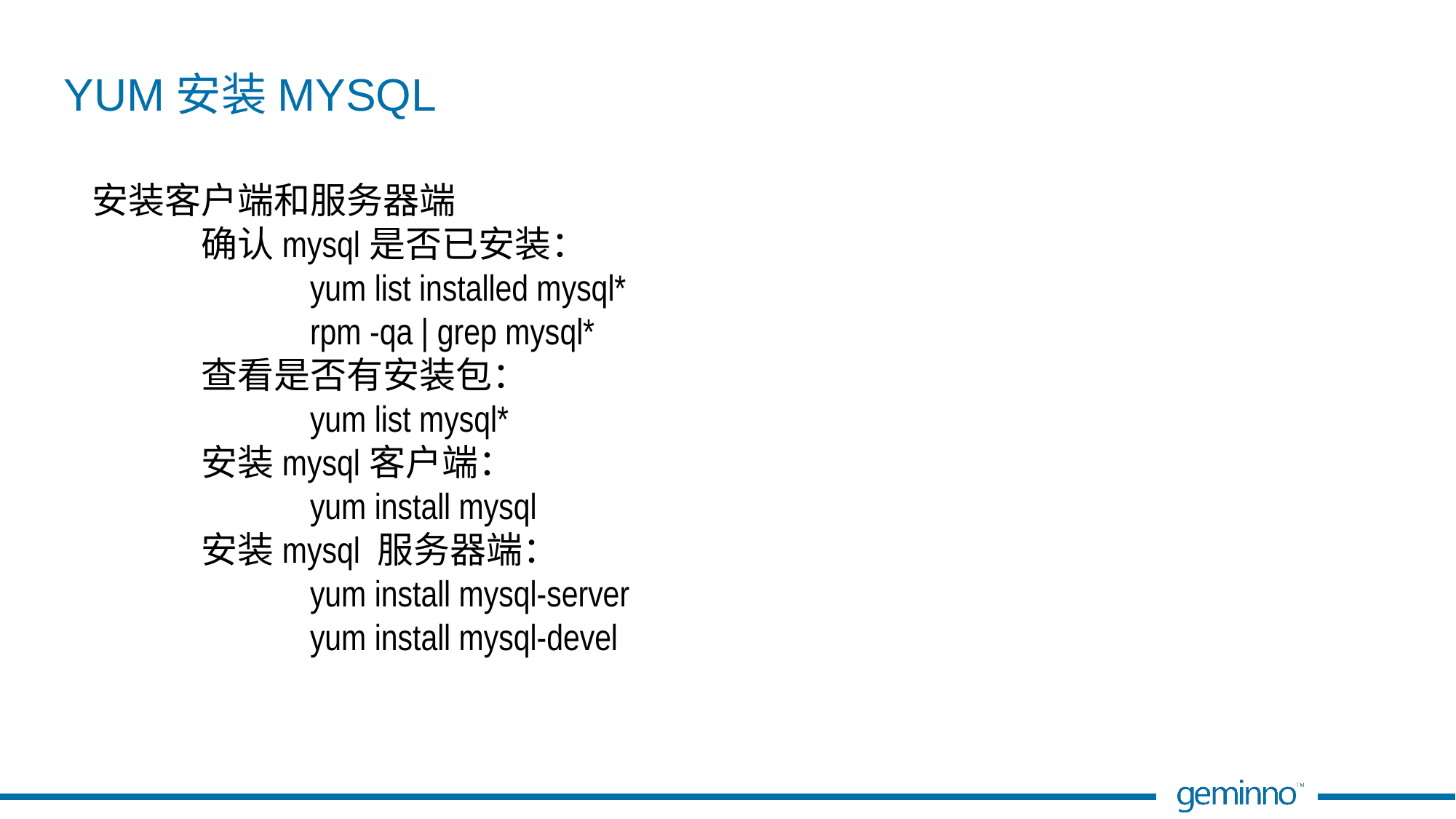

# YUM安装MYSQL
安装客户端和服务器端
确认mysql是否已安装：
	yum list installed mysql*
	rpm -qa | grep mysql*
查看是否有安装包：
	yum list mysql*
安装mysql客户端：
	yum install mysql
安装mysql 服务器端：
	yum install mysql-server
	yum install mysql-devel